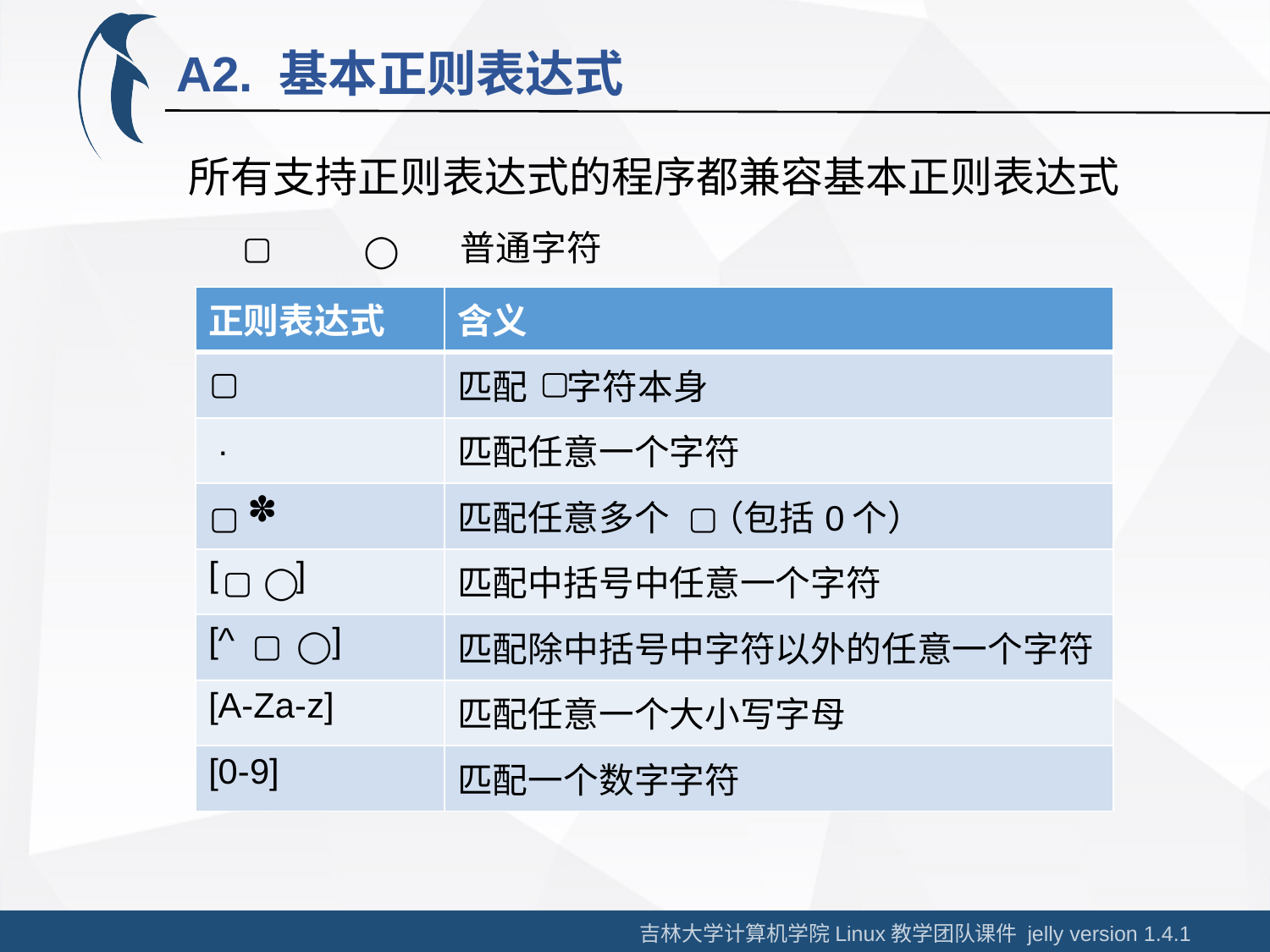

A2. 基本正则表达式
所有支持正则表达式的程序都兼容基本正则表达式
普通字符
▢
◯
| 正则表达式 | 含义 |
| --- | --- |
|  | 匹配 字符本身 |
| . | 匹配任意一个字符 |
| ✽ | 匹配任意多个 （包括0个） |
| [ ] | 匹配中括号中任意一个字符 |
| [^ ] | 匹配除中括号中字符以外的任意一个字符 |
| [A-Za-z] | 匹配任意一个大小写字母 |
| [0-9] | 匹配一个数字字符 |
▢
▢
▢
▢
▢
◯
▢
◯